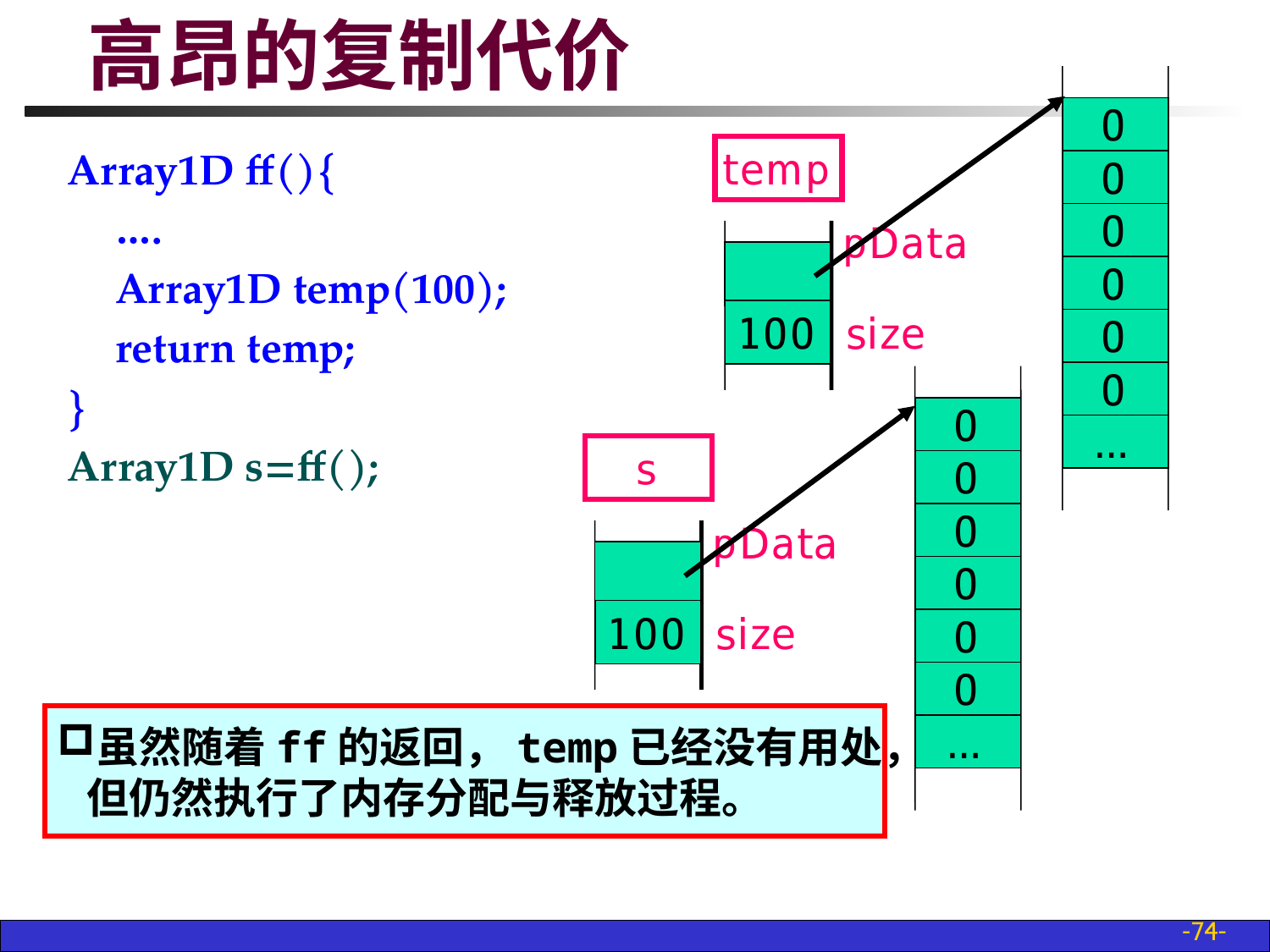

# 高昂的复制代价

0
0

0
0
0
0
…

temp
pData

100
size
Array1D ff(){
	….
	Array1D temp(100);
	return temp;
}
Array1D s=ff();

0
0

0
0
0
0
…

s
pData

100
size
虽然随着ff的返回，temp已经没有用处，
  但仍然执行了内存分配与释放过程。
-74-